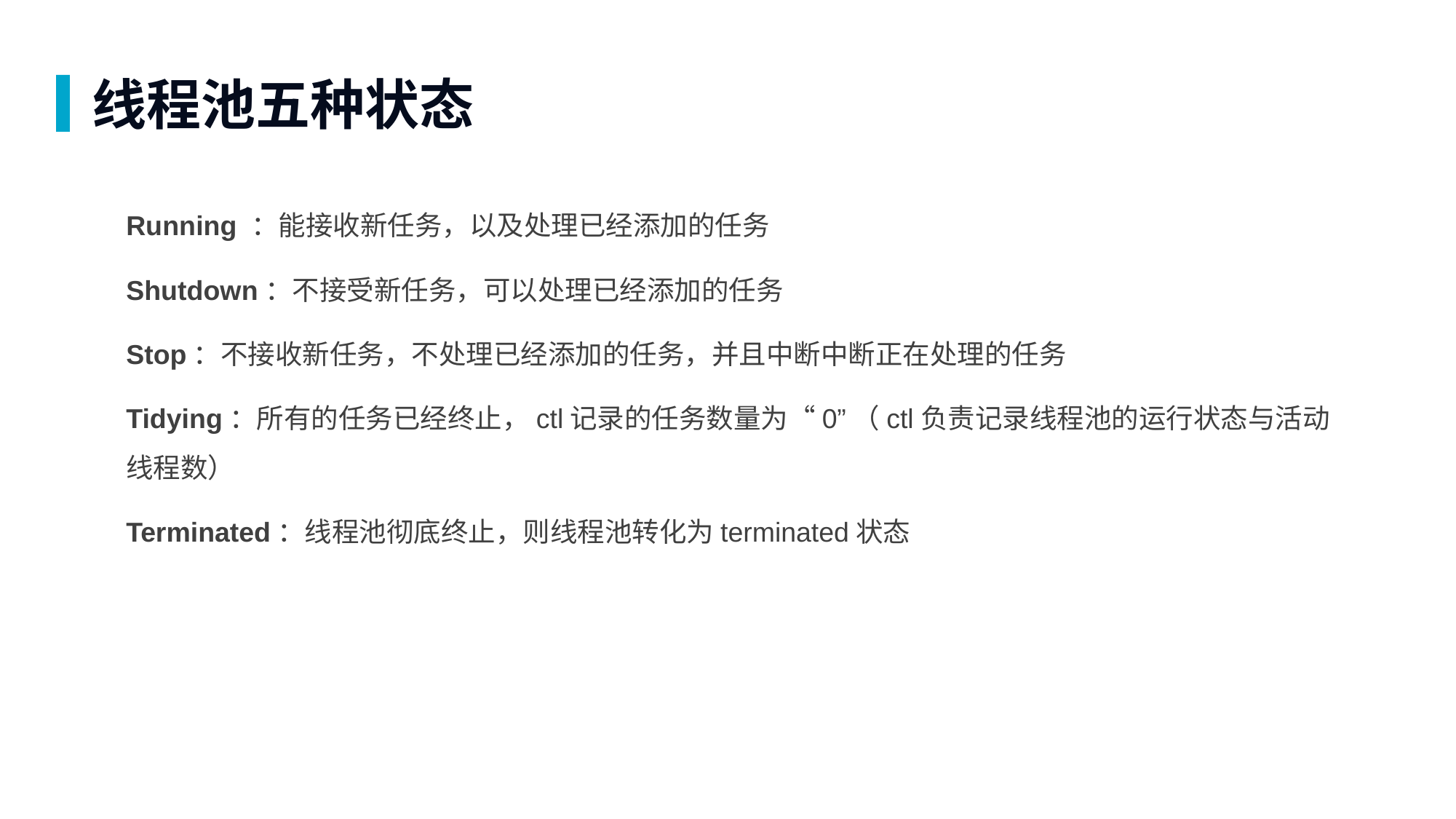

线程池五种状态

Running ：能接收新任务，以及处理已经添加的任务
Shutdown：不接受新任务，可以处理已经添加的任务
Stop：不接收新任务，不处理已经添加的任务，并且中断中断正在处理的任务
Tidying：所有的任务已经终止，ctl记录的任务数量为“0”（ctl负责记录线程池的运行状态与活动线程数）
Terminated：线程池彻底终止，则线程池转化为terminated状态